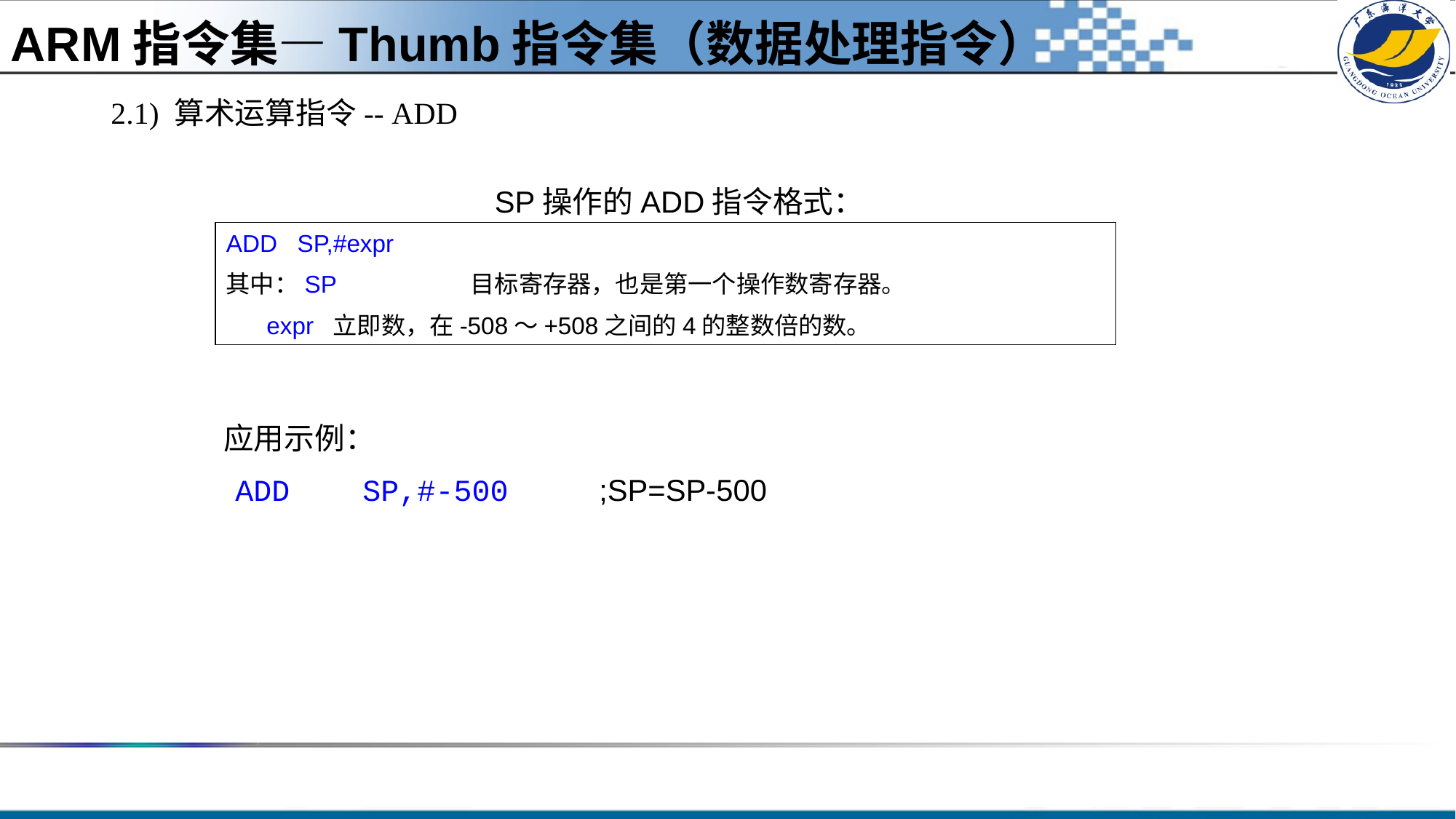

ARM指令集—Thumb指令集（数据处理指令）
2.1) 算术运算指令-- ADD
SP操作的ADD指令格式：
ADD   SP,#expr
其中：SP	   目标寄存器，也是第一个操作数寄存器。
      expr  立即数，在-508～+508之间的4的整数倍的数。
        应用示例：
    ADD    SP,#-500	;SP=SP-500
139